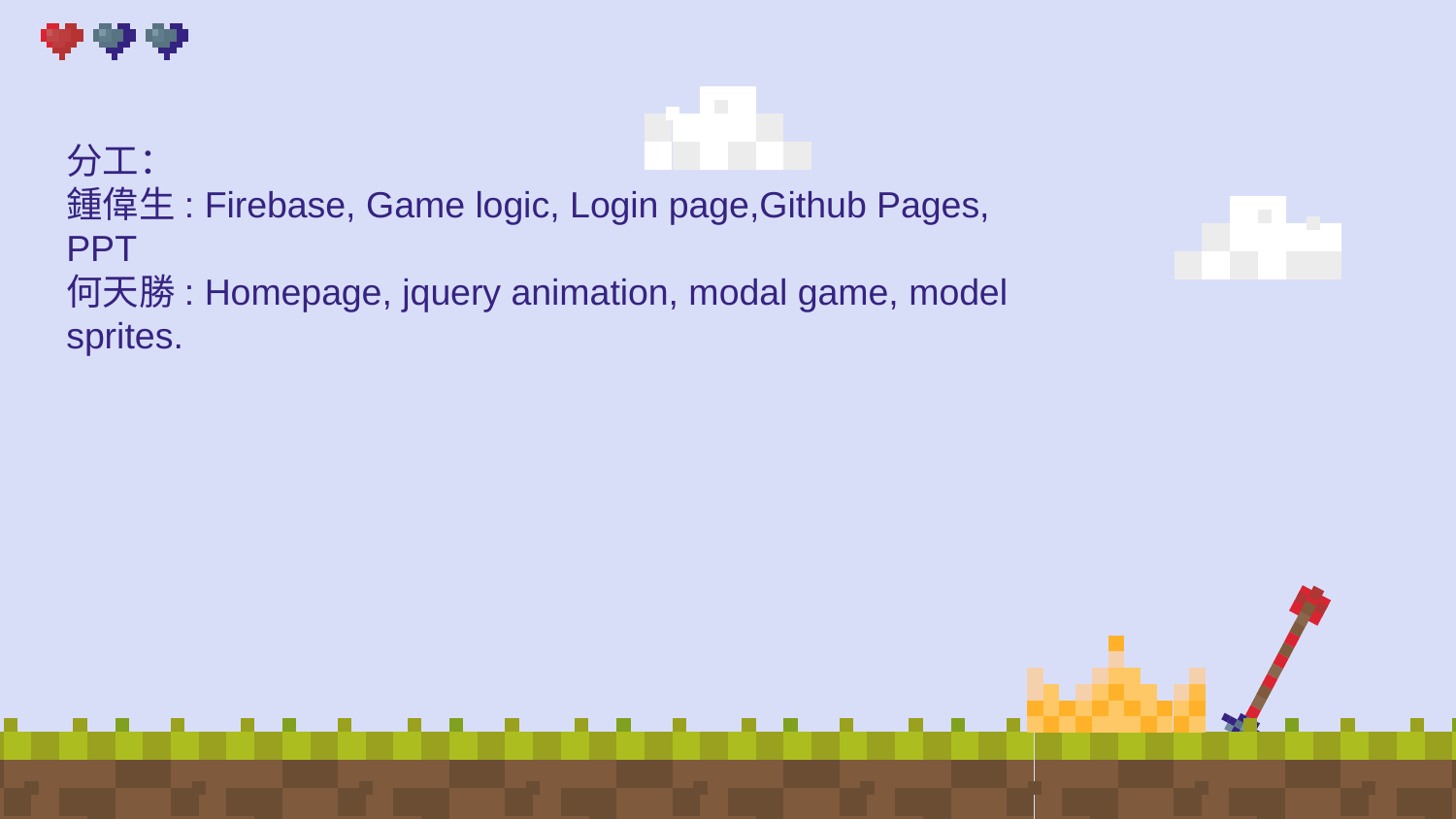

分工：
鍾偉生: Firebase, Game logic, Login page,Github Pages, PPT
何天勝: Homepage, jquery animation, modal game, model sprites.